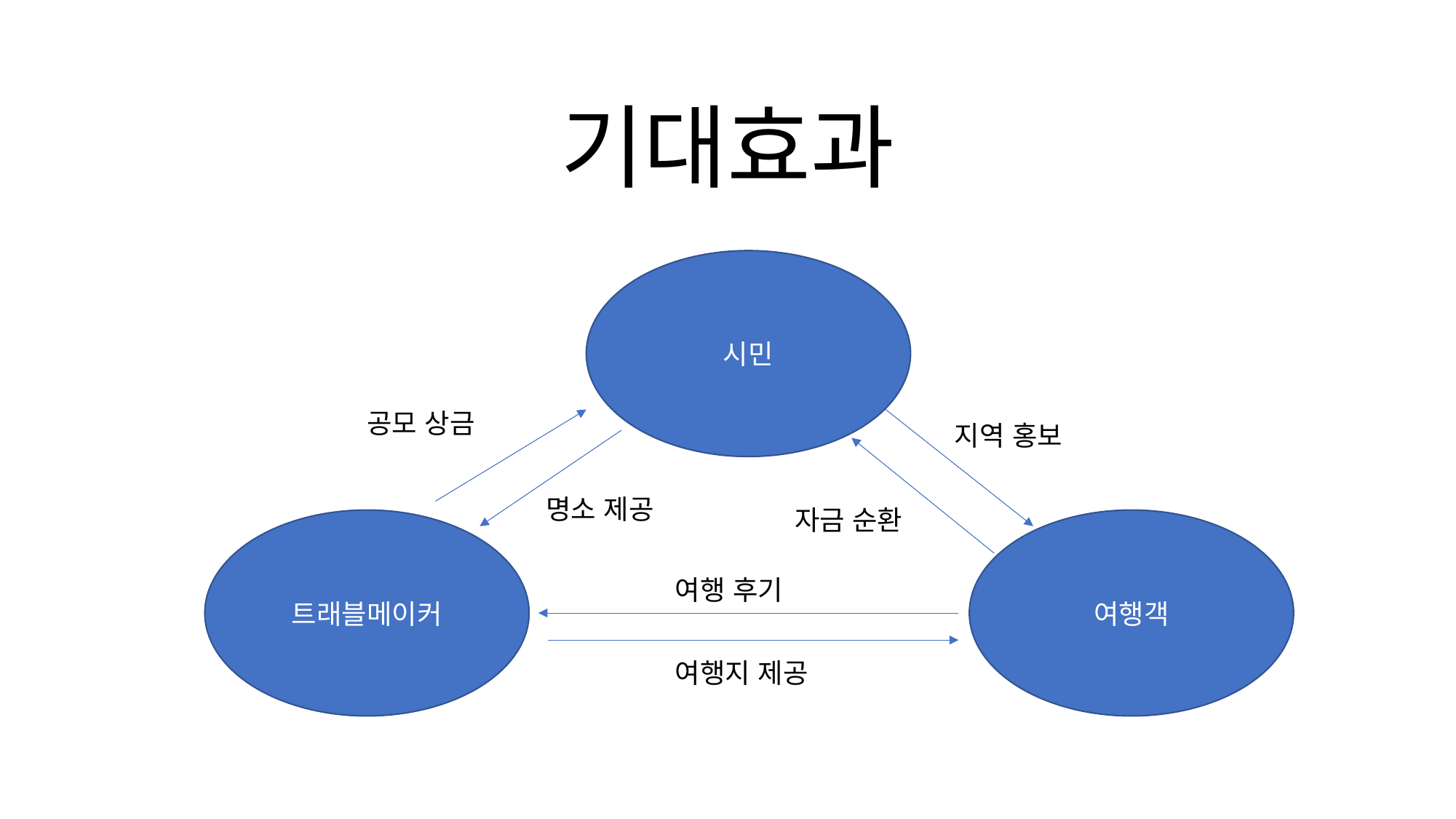

# 기대효과
시민
공모 상금
지역 홍보
명소 제공
자금 순환
여행객
트래블메이커
여행 후기
여행지 제공